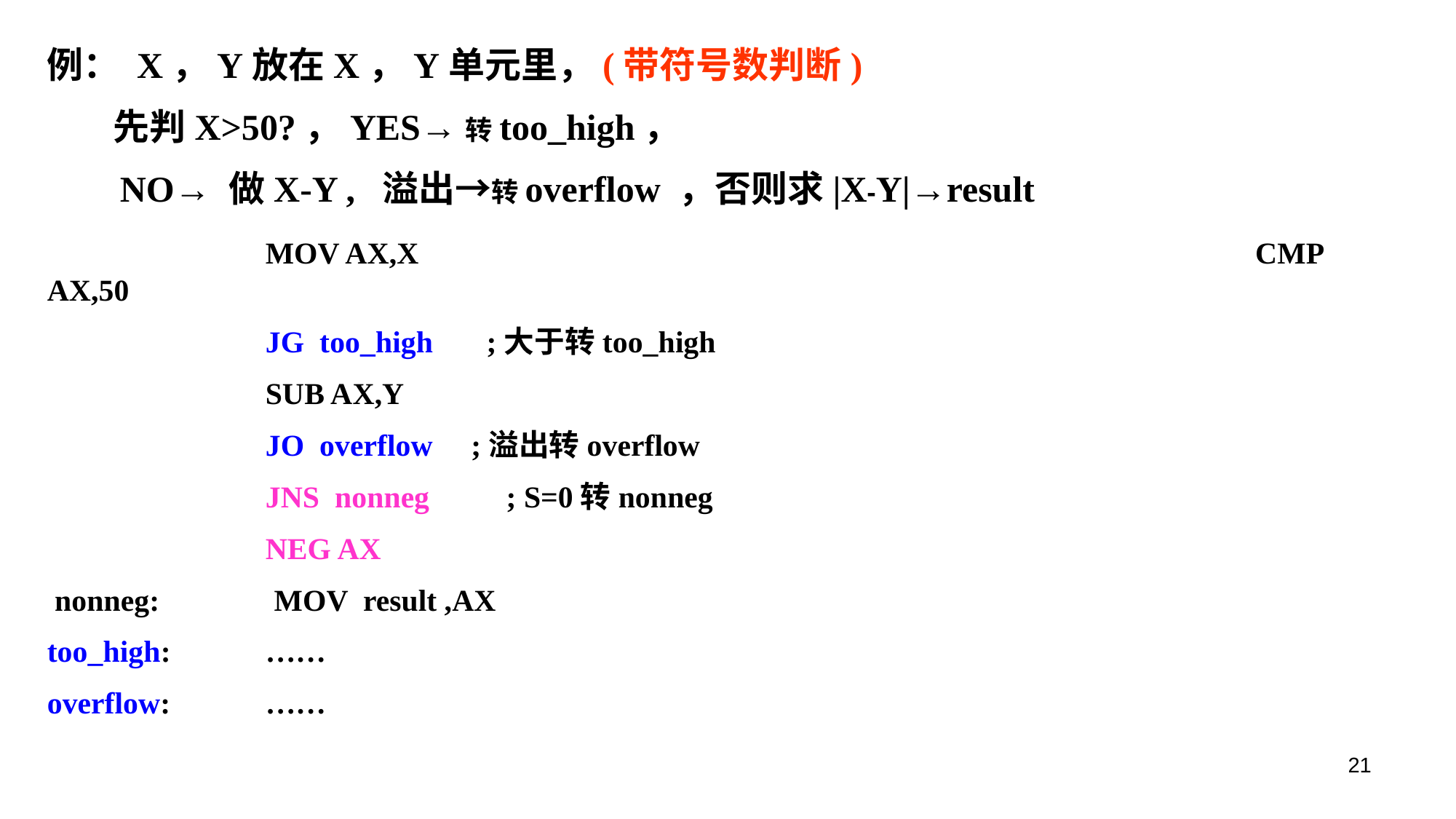

例： X，Y放在X，Y单元里，(带符号数判断)
       先判X>50?，YES→转too_high，
        NO→ 做X-Y ,  溢出→转overflow ，否则求|X-Y|→result
		MOV AX,X                    							 CMP AX,50
		JG  too_high       ;大于转too_high
		SUB AX,Y
		JO  overflow     ;溢出转overflow
		JNS  nonneg          ; S=0转nonneg
      		NEG AX
 nonneg:               MOV  result ,AX
too_high:	……
overflow:	……
21